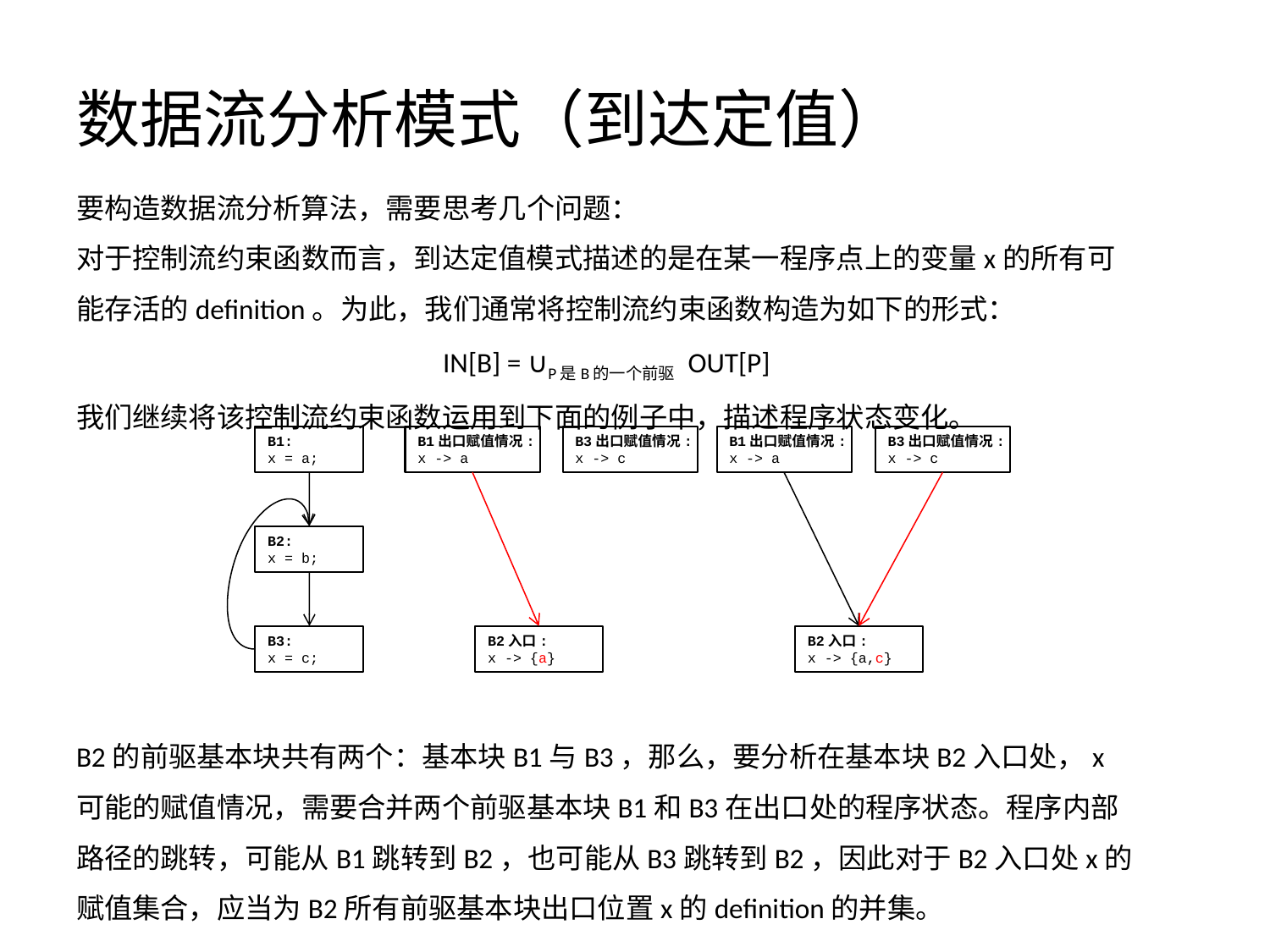

# 数据流分析模式（到达定值）
要构造数据流分析算法，需要思考几个问题：
对于控制流约束函数而言，到达定值模式描述的是在某一程序点上的变量x的所有可能存活的definition。为此，我们通常将控制流约束函数构造为如下的形式：
IN[B] = ∪P是B的一个前驱 OUT[P]
我们继续将该控制流约束函数运用到下面的例子中，描述程序状态变化。

B1:
x = a;
B1出口赋值情况:
x -> a
B3出口赋值情况:
x -> c
B1出口赋值情况:
x -> a
B3出口赋值情况:
x -> c
B2:
x = b;
B3:
x = c;
B2入口:
x -> {a}
B2入口:
x -> {a,c}
B2的前驱基本块共有两个：基本块B1与B3，那么，要分析在基本块B2入口处，x可能的赋值情况，需要合并两个前驱基本块B1和B3在出口处的程序状态。程序内部路径的跳转，可能从B1跳转到B2，也可能从B3跳转到B2，因此对于B2入口处x的赋值集合，应当为B2所有前驱基本块出口位置x的definition的并集。